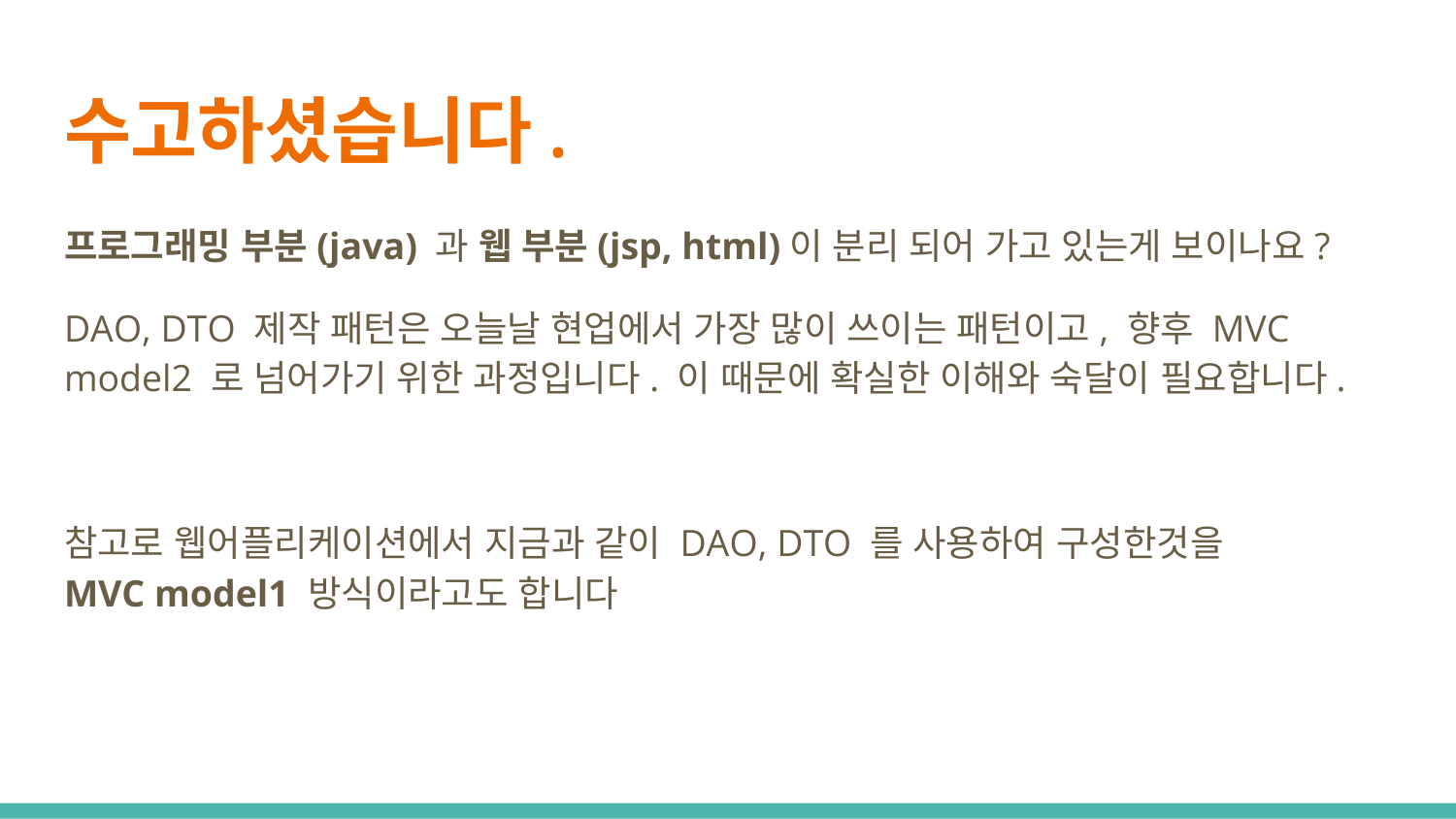

# 수고하셨습니다.
프로그래밍 부분(java) 과 웹 부분(jsp, html)이 분리 되어 가고 있는게 보이나요?
DAO, DTO 제작 패턴은 오늘날 현업에서 가장 많이 쓰이는 패턴이고, 향후 MVC model2 로 넘어가기 위한 과정입니다. 이 때문에 확실한 이해와 숙달이 필요합니다.

참고로 웹어플리케이션에서 지금과 같이 DAO, DTO 를 사용하여 구성한것을
MVC model1 방식이라고도 합니다